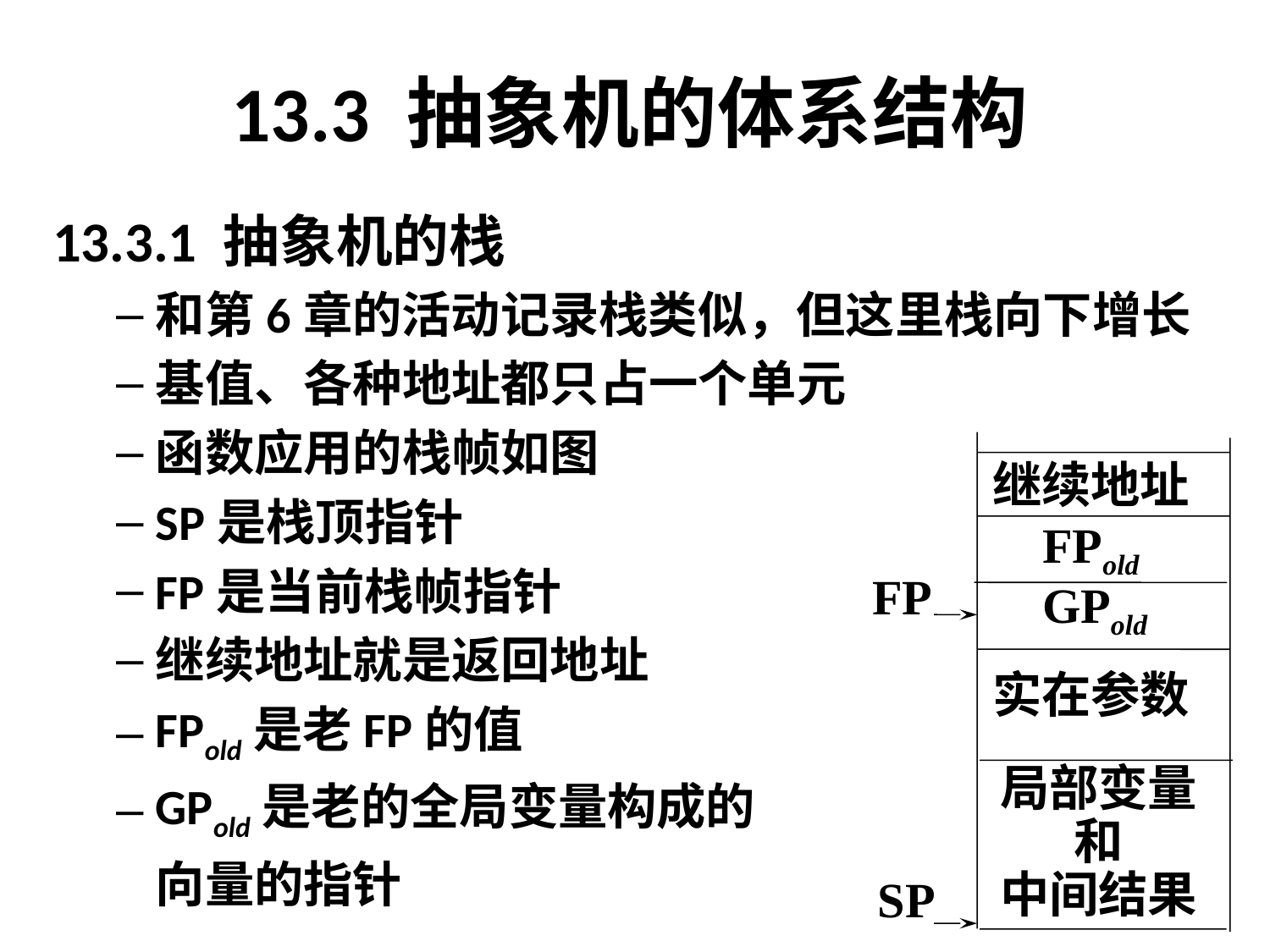

# 13.3 抽象机的体系结构
13.3.1 抽象机的栈
和第6章的活动记录栈类似，但这里栈向下增长
基值、各种地址都只占一个单元
函数应用的栈帧如图
SP是栈顶指针
FP是当前栈帧指针
继续地址就是返回地址
FPold是老FP的值
GPold是老的全局变量构成的
	向量的指针

继续地址

FPold

FP
GPold

实在参数

局部变量
和
中间结果
SP